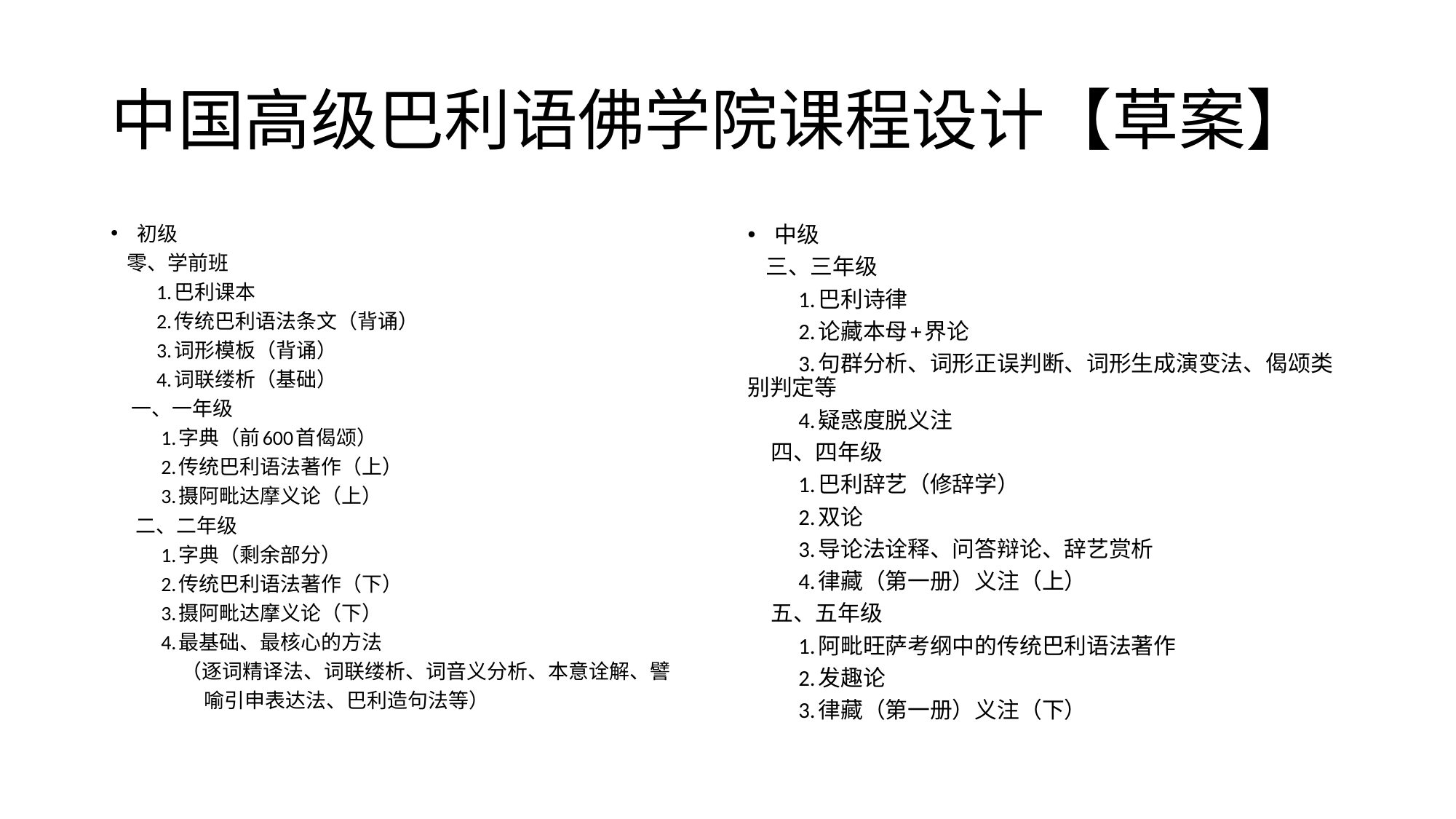

# 中国高级巴利语佛学院课程设计【草案】
初级
   零、学前班
          1.巴利课本
          2.传统巴利语法条文（背诵）
          3.词形模板（背诵）
          4.词联缕析（基础）
    一、一年级
           1.字典（前600首偈颂）
           2.传统巴利语法著作（上）
           3.摄阿毗达摩义论（上）
     二、二年级
           1.字典（剩余部分）
           2.传统巴利语法著作（下）
           3.摄阿毗达摩义论（下）
           4.最基础、最核心的方法
               （逐词精译法、词联缕析、词音义分析、本意诠解、譬
                    喻引申表达法、巴利造句法等）
中级
   三、三年级
          1.巴利诗律
          2.论藏本母+界论
          3.句群分析、词形正误判断、词形生成演变法、偈颂类别判定等
          4.疑惑度脱义注
    四、四年级
          1.巴利辞艺（修辞学）
          2.双论
          3.导论法诠释、问答辩论、辞艺赏析
          4.律藏（第一册）义注（上）
    五、五年级
          1.阿毗旺萨考纲中的传统巴利语法著作
          2.发趣论
          3.律藏（第一册）义注（下）